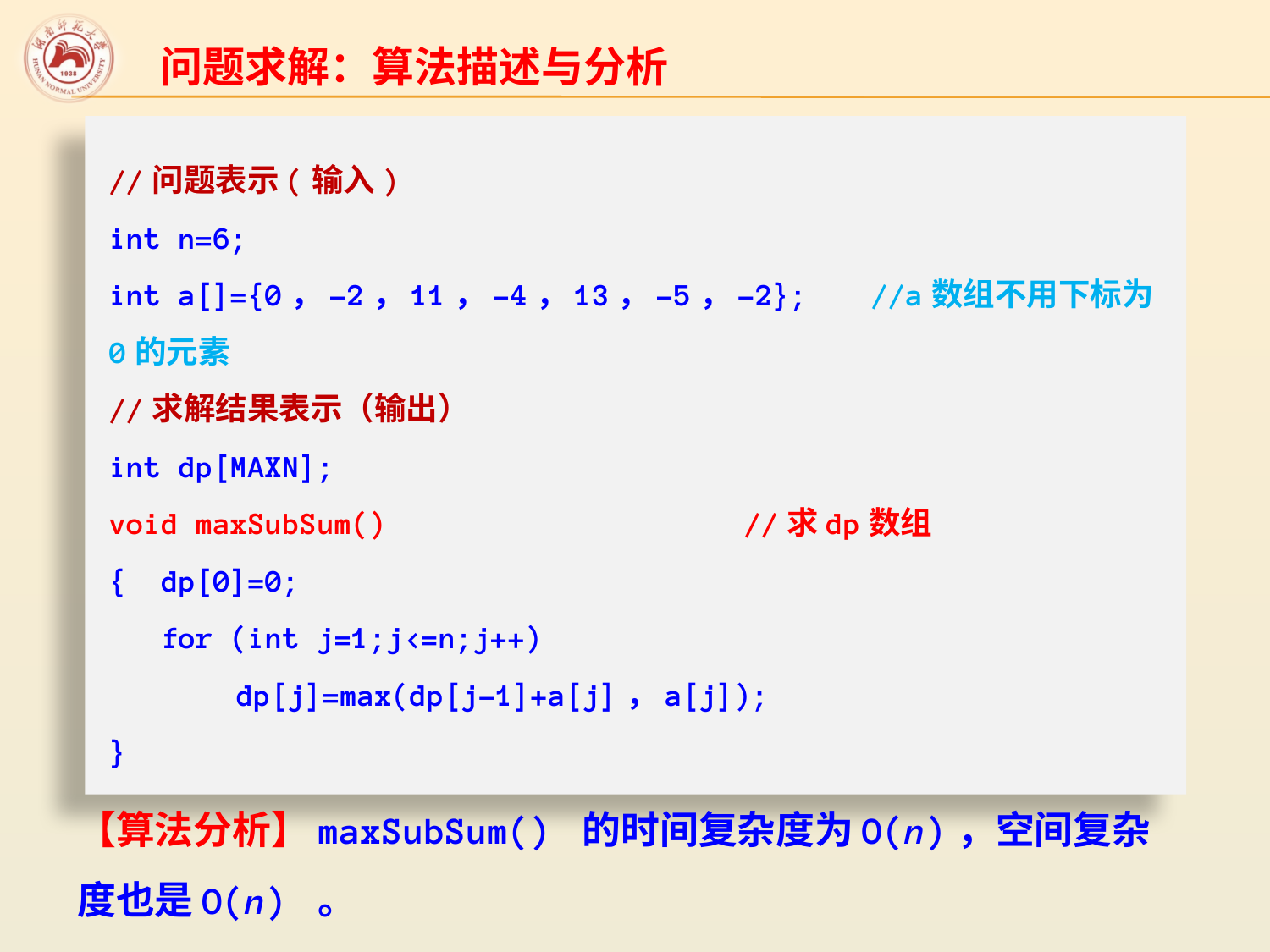

问题求解：算法描述与分析
//问题表示(输入)
int n=6;
int a[]={0，-2，11，-4，13，-5，-2};	//a数组不用下标为0的元素
//求解结果表示（输出）
int dp[MAXN];
void maxSubSum()			//求dp数组
{  dp[0]=0;
   for (int j=1;j<=n;j++)
	dp[j]=max(dp[j-1]+a[j]，a[j]);
}
【算法分析】maxSubSum() 的时间复杂度为O(n)，空间复杂度也是O(n) 。